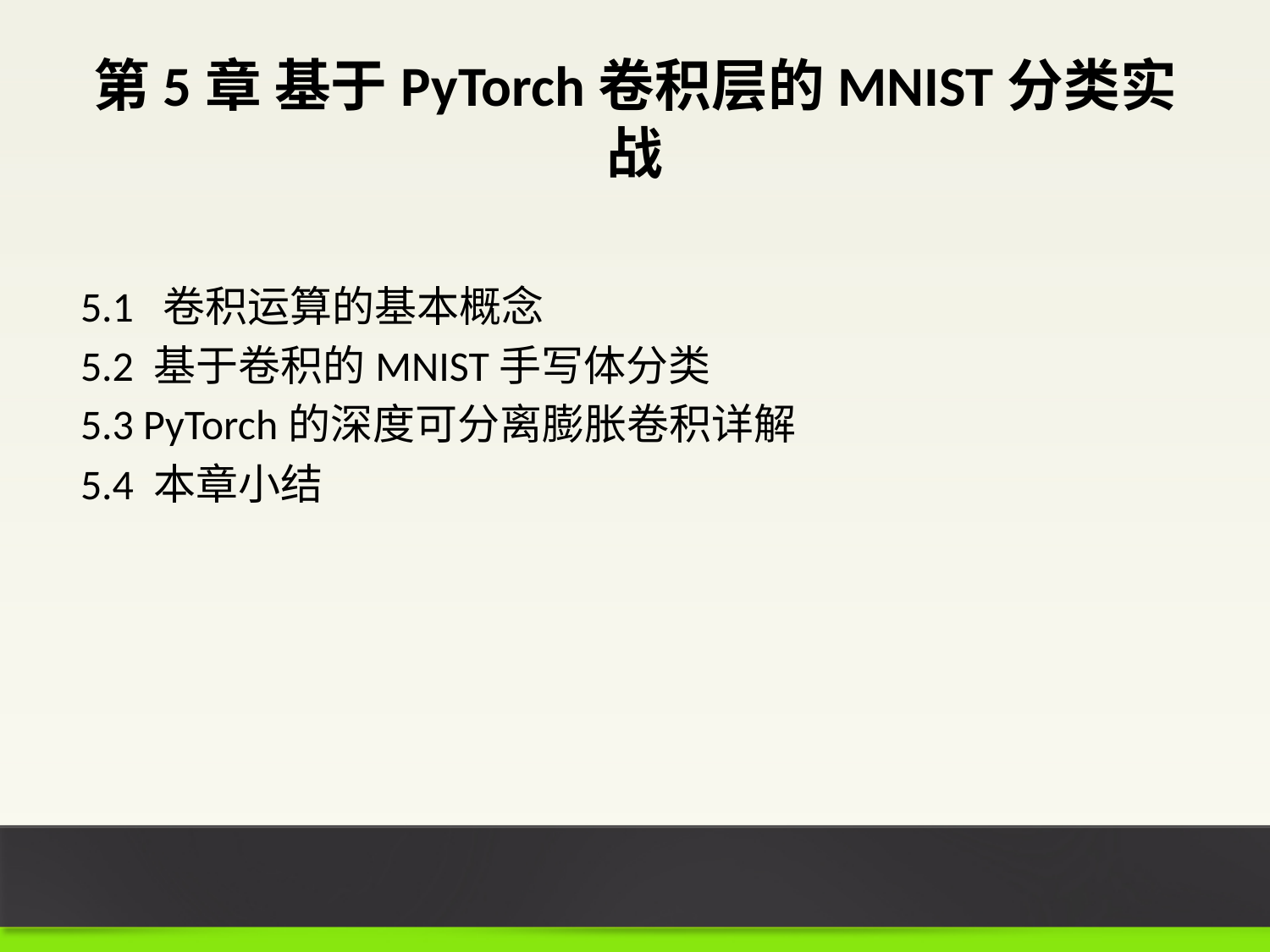

# 第5章 基于PyTorch卷积层的MNIST分类实战

5.1  卷积运算的基本概念
5.2 基于卷积的MNIST手写体分类
5.3 PyTorch的深度可分离膨胀卷积详解
5.4 本章小结